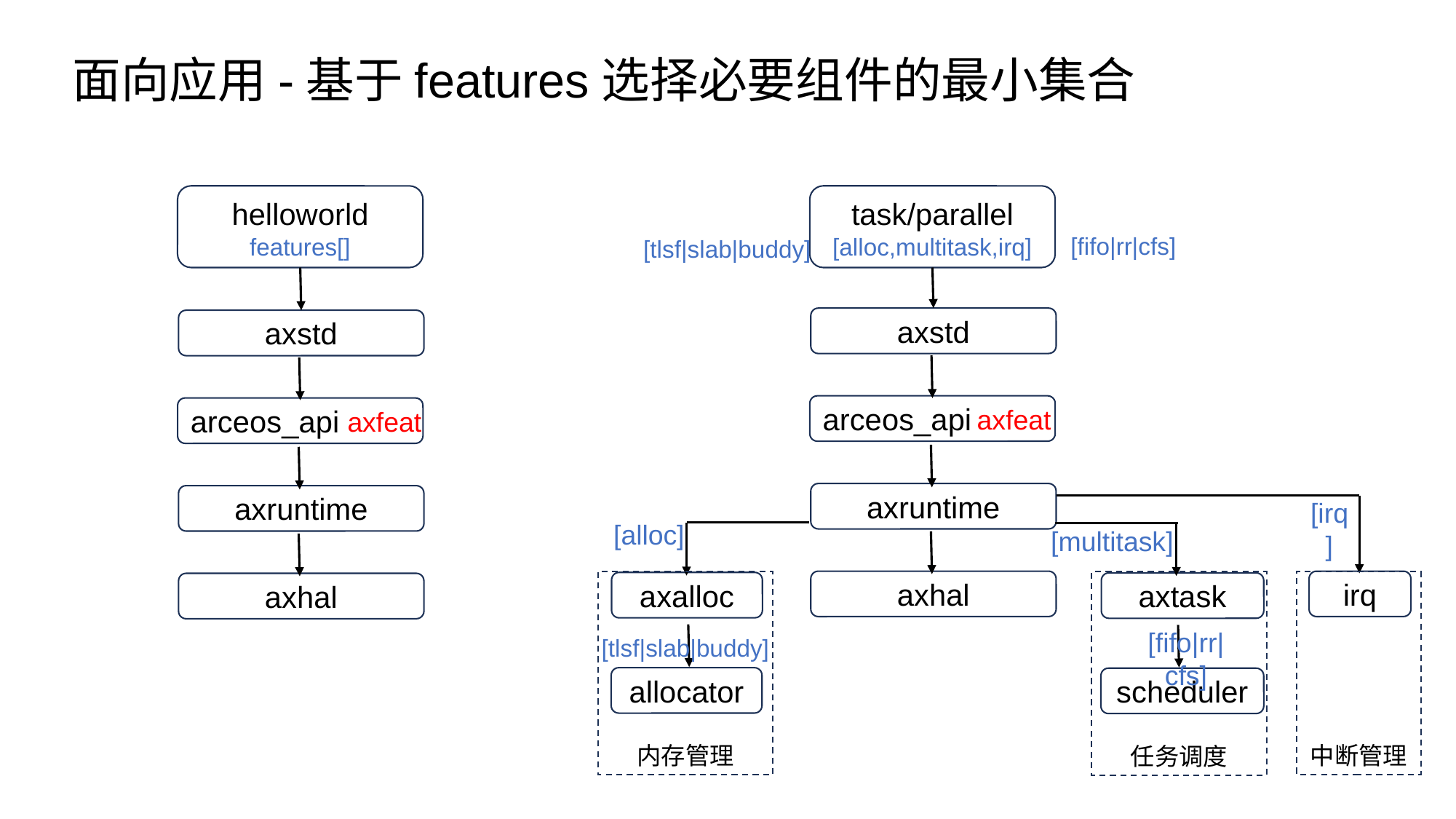

面向应用-基于features选择必要组件的最小集合
helloworld
features[]
task/parallel
[alloc,multitask,irq]

[fifo|rr|cfs]
[tlsf|slab|buddy]
axstd
axstd
arceos_api
axfeat
arceos_api
axfeat
axruntime
axruntime
[irq]
[alloc]
[multitask]
内存管理
axhal
中断管理
irq
任务调度
axalloc
axtask
axhal
[fifo|rr|cfs]
[tlsf|slab|buddy]
allocator
scheduler